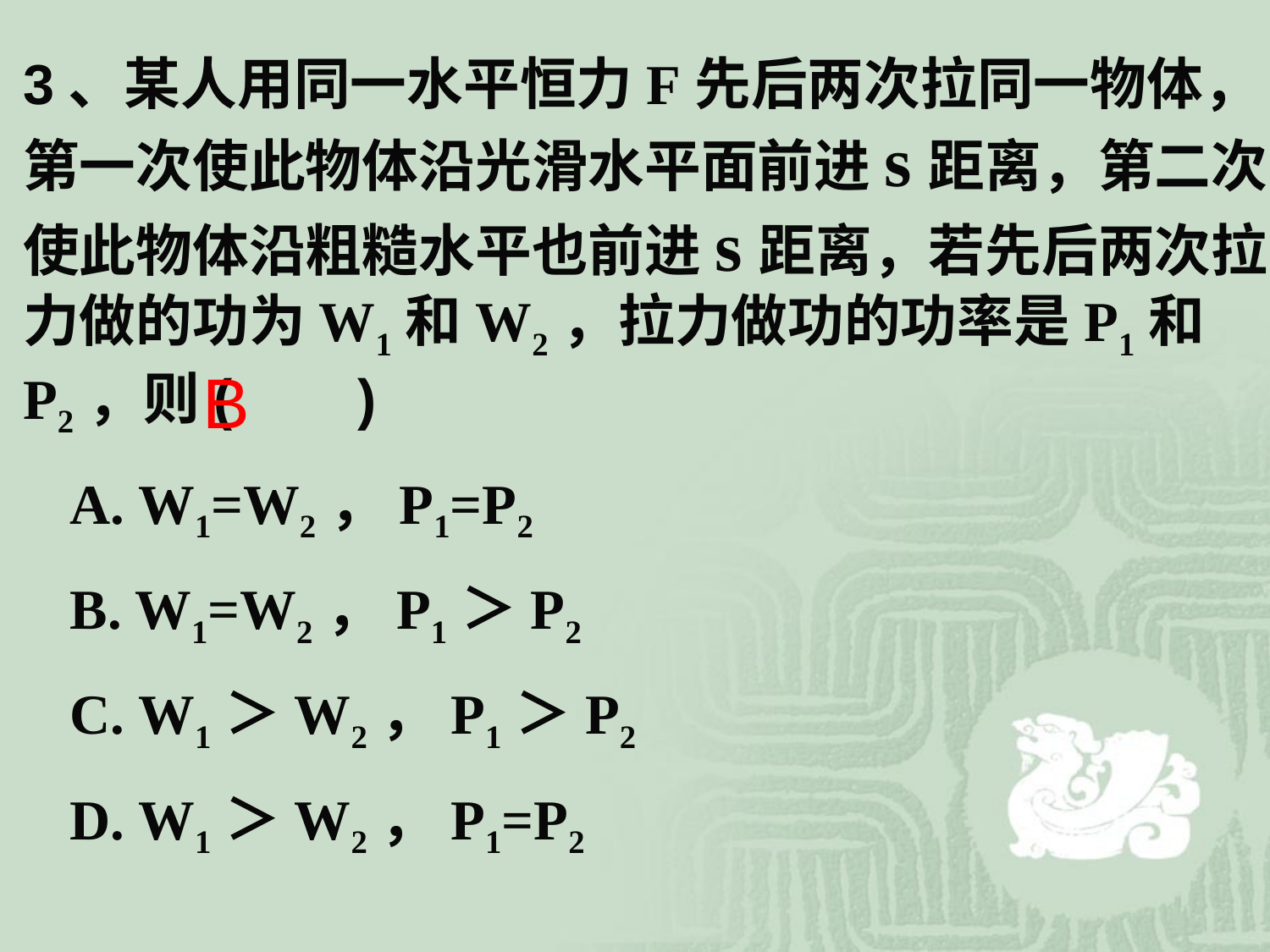

3、某人用同一水平恒力F先后两次拉同一物体，第一次使此物体沿光滑水平面前进s距离，第二次使此物体沿粗糙水平也前进s距离，若先后两次拉力做的功为W1和W2，拉力做功的功率是P1和P2，则(        )
   A. W1=W2，P1=P2
   B. W1=W2，P1＞P2
   C. W1＞W2，P1＞P2
   D. W1＞W2，P1=P2
B